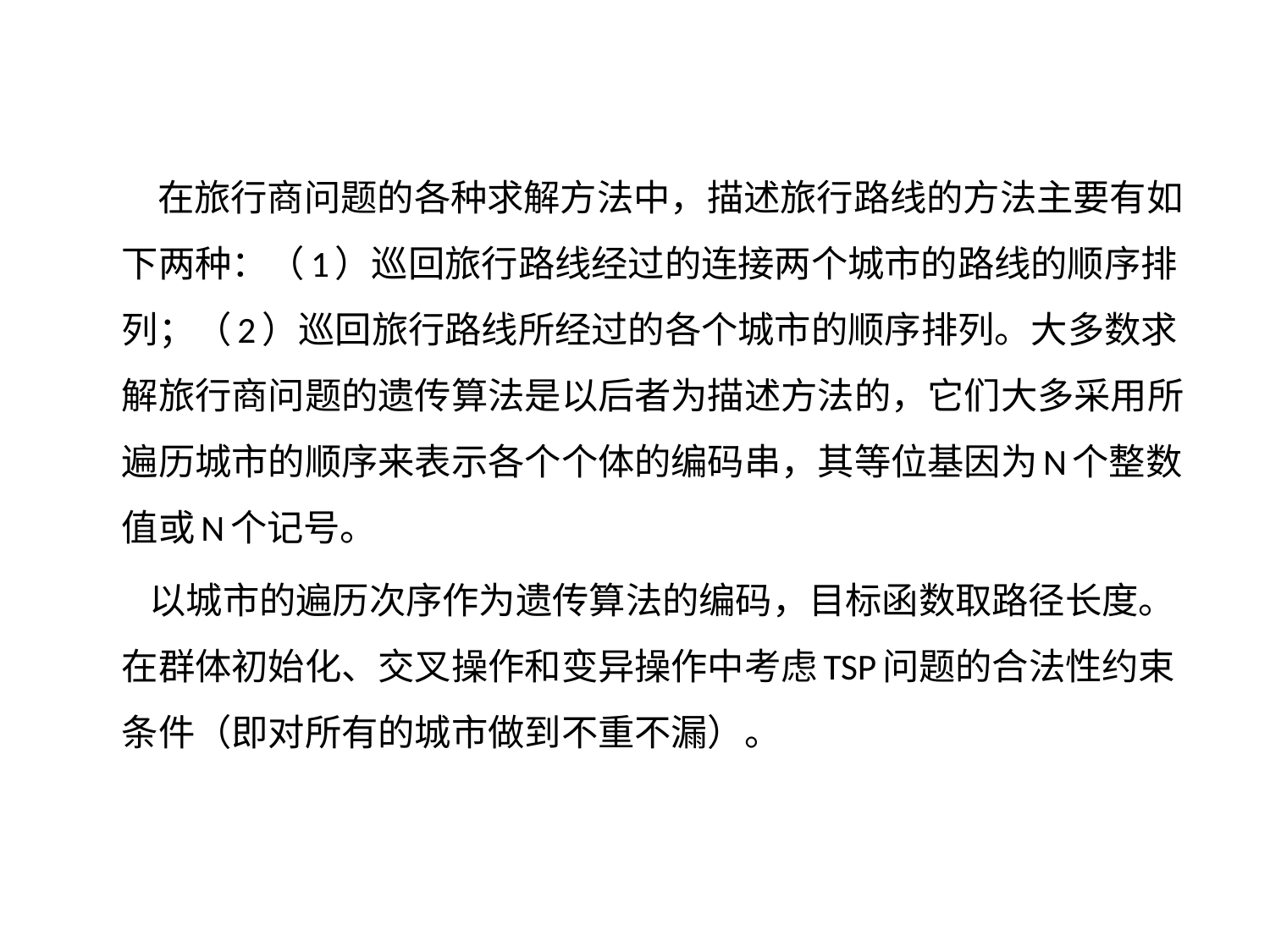

在旅行商问题的各种求解方法中，描述旅行路线的方法主要有如下两种：（1）巡回旅行路线经过的连接两个城市的路线的顺序排列；（2）巡回旅行路线所经过的各个城市的顺序排列。大多数求解旅行商问题的遗传算法是以后者为描述方法的，它们大多采用所遍历城市的顺序来表示各个个体的编码串，其等位基因为N个整数值或N个记号。
        以城市的遍历次序作为遗传算法的编码，目标函数取路径长度。在群体初始化、交叉操作和变异操作中考虑TSP问题的合法性约束条件（即对所有的城市做到不重不漏）。